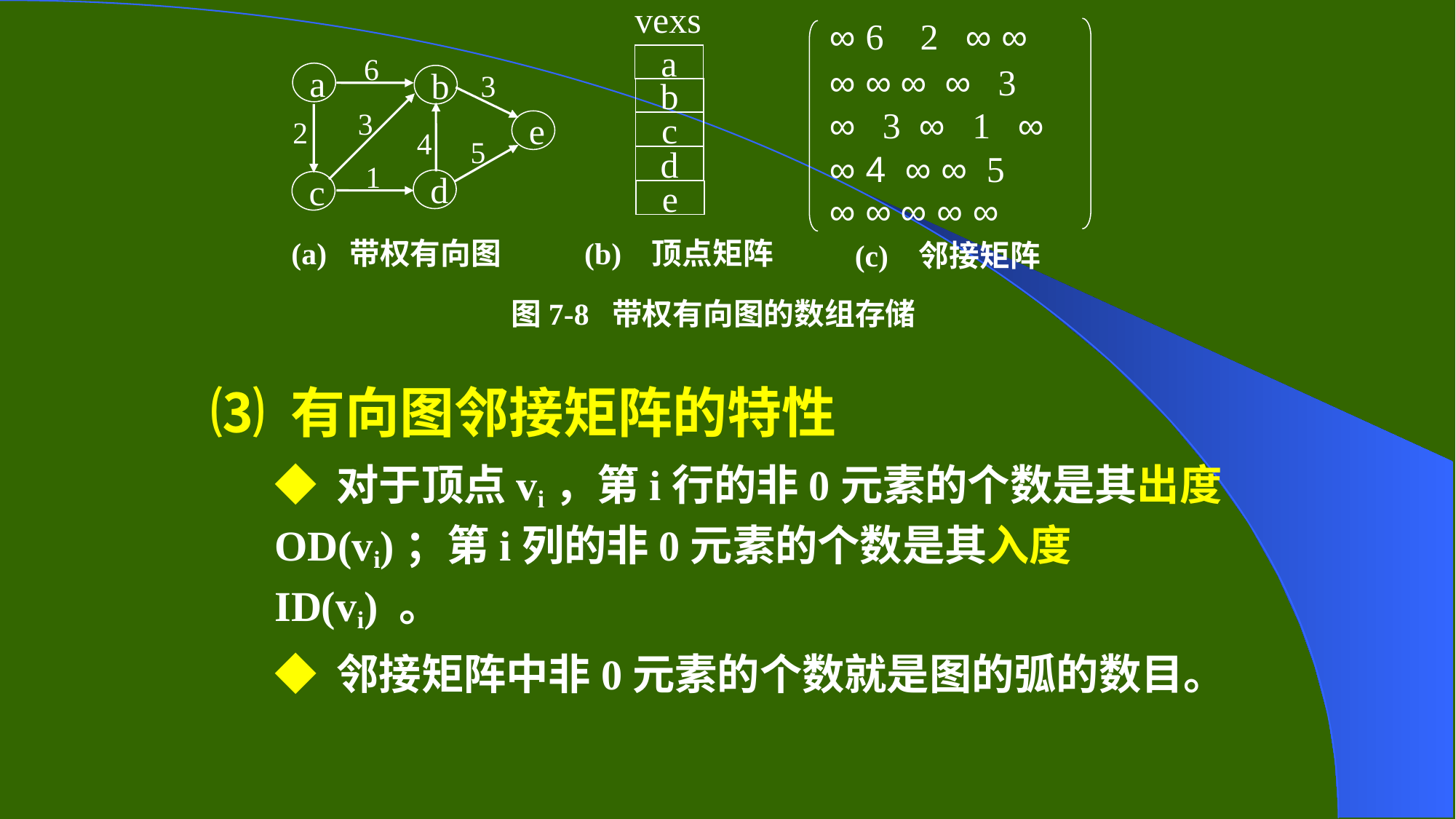

vexs
a
b
c
d
e
(b)   顶点矩阵
∞ 6    2   ∞ ∞

∞ ∞ ∞  ∞   3
∞   3  ∞   1   ∞
∞ 4  ∞ ∞  5
∞ ∞ ∞ ∞ ∞
(c)   邻接矩阵
6
a
b
3

3
e
2
4
5

1
d
c

(a)  带权有向图
图7-8  带权有向图的数组存储
⑶ 有向图邻接矩阵的特性
◆ 对于顶点vi，第i行的非0元素的个数是其出度OD(vi)；第i列的非0元素的个数是其入度ID(vi) 。
◆ 邻接矩阵中非0元素的个数就是图的弧的数目。